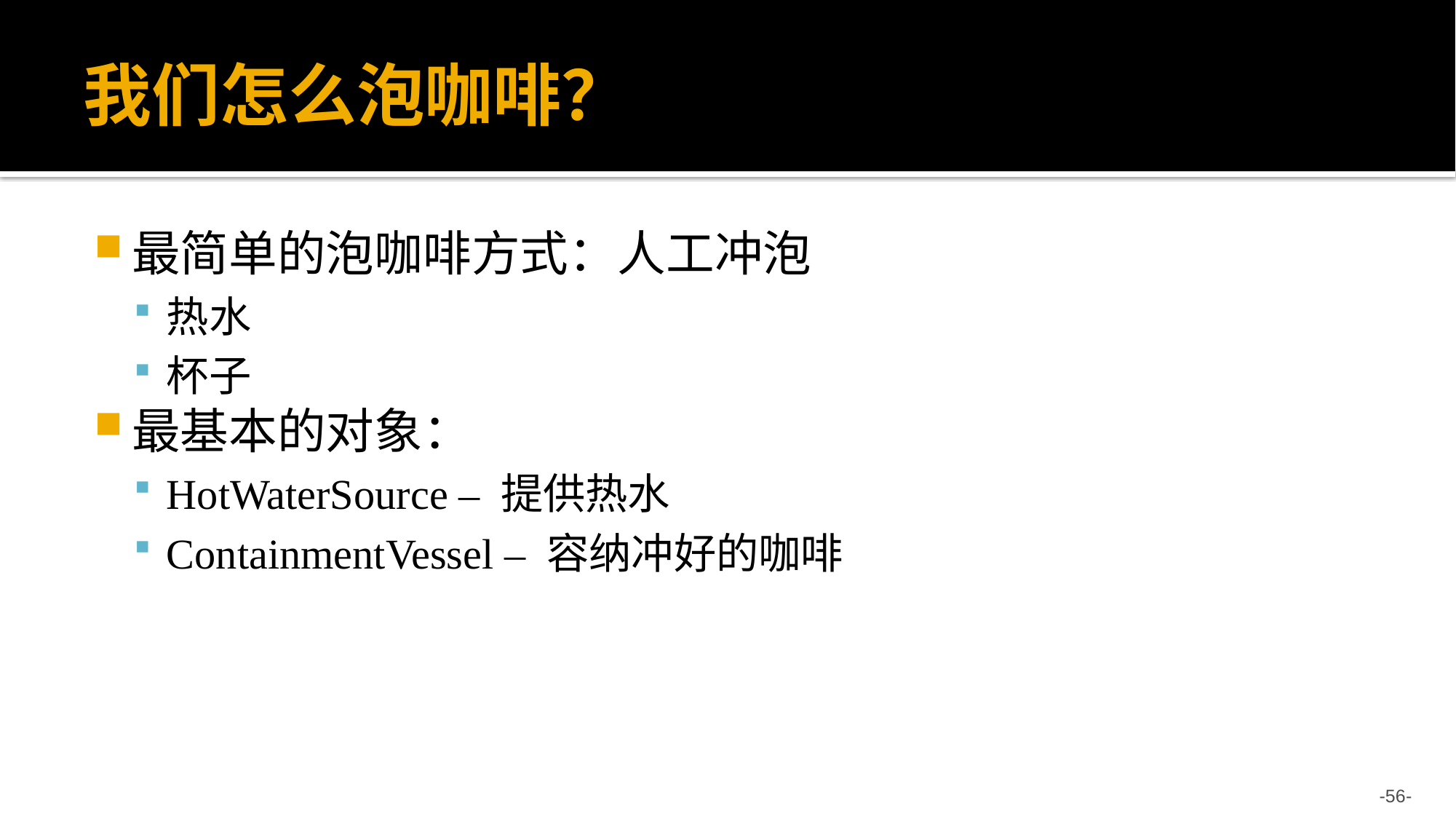

# 我们怎么泡咖啡？
最简单的泡咖啡方式：人工冲泡
热水
杯子
最基本的对象：
HotWaterSource – 提供热水
ContainmentVessel – 容纳冲好的咖啡
-56-